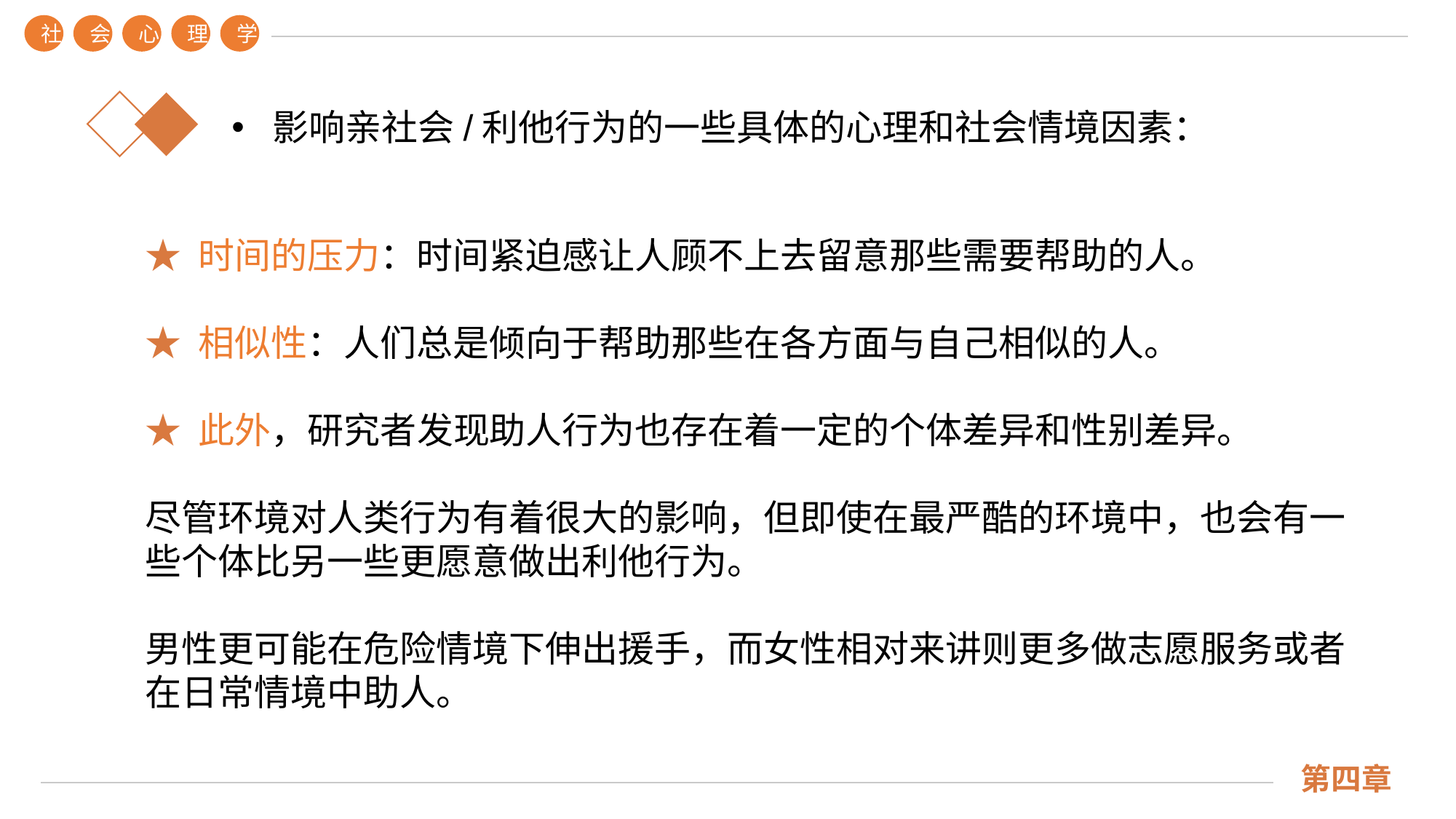

社
会
心
理
学
第四章

影响亲社会/利他行为的一些具体的心理和社会情境因素：

★ 时间的压力：时间紧迫感让人顾不上去留意那些需要帮助的人。

★ 相似性：人们总是倾向于帮助那些在各方面与自己相似的人。

★ 此外，研究者发现助人行为也存在着一定的个体差异和性别差异。

尽管环境对人类行为有着很大的影响，但即使在最严酷的环境中，也会有一些个体比另一些更愿意做出利他行为。

男性更可能在危险情境下伸出援手，而女性相对来讲则更多做志愿服务或者在日常情境中助人。